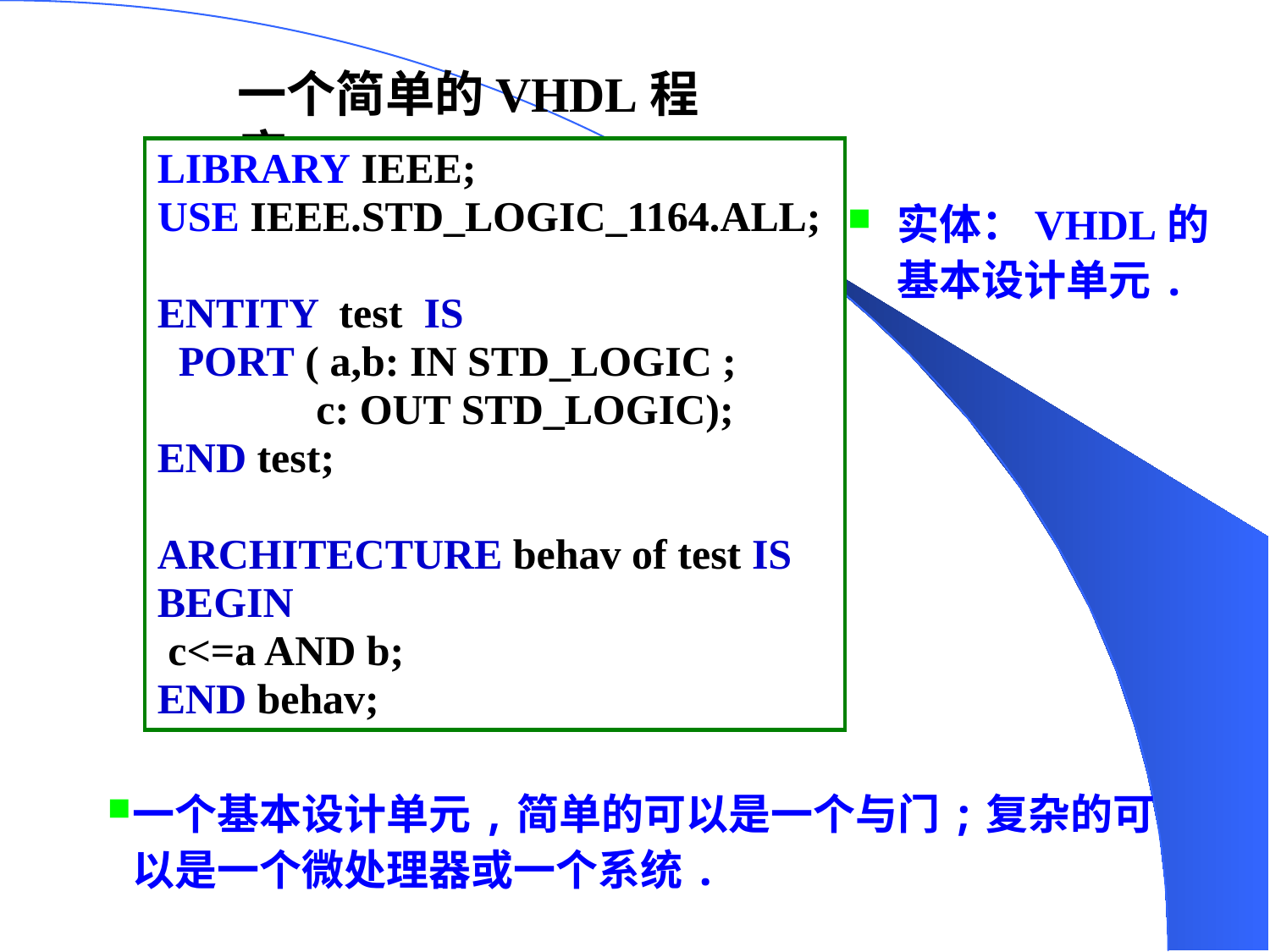

一个简单的VHDL程序
LIBRARY IEEE;
USE IEEE.STD_LOGIC_1164.ALL;

ENTITY  test  IS
  PORT ( a,b: IN STD_LOGIC ;
               c: OUT STD_LOGIC);
END test;

ARCHITECTURE behav of test IS
BEGIN
 c<=a AND b;
END behav;
实体：VHDL的基本设计单元.
一个基本设计单元,简单的可以是一个与门;复杂的可以是一个微处理器或一个系统.